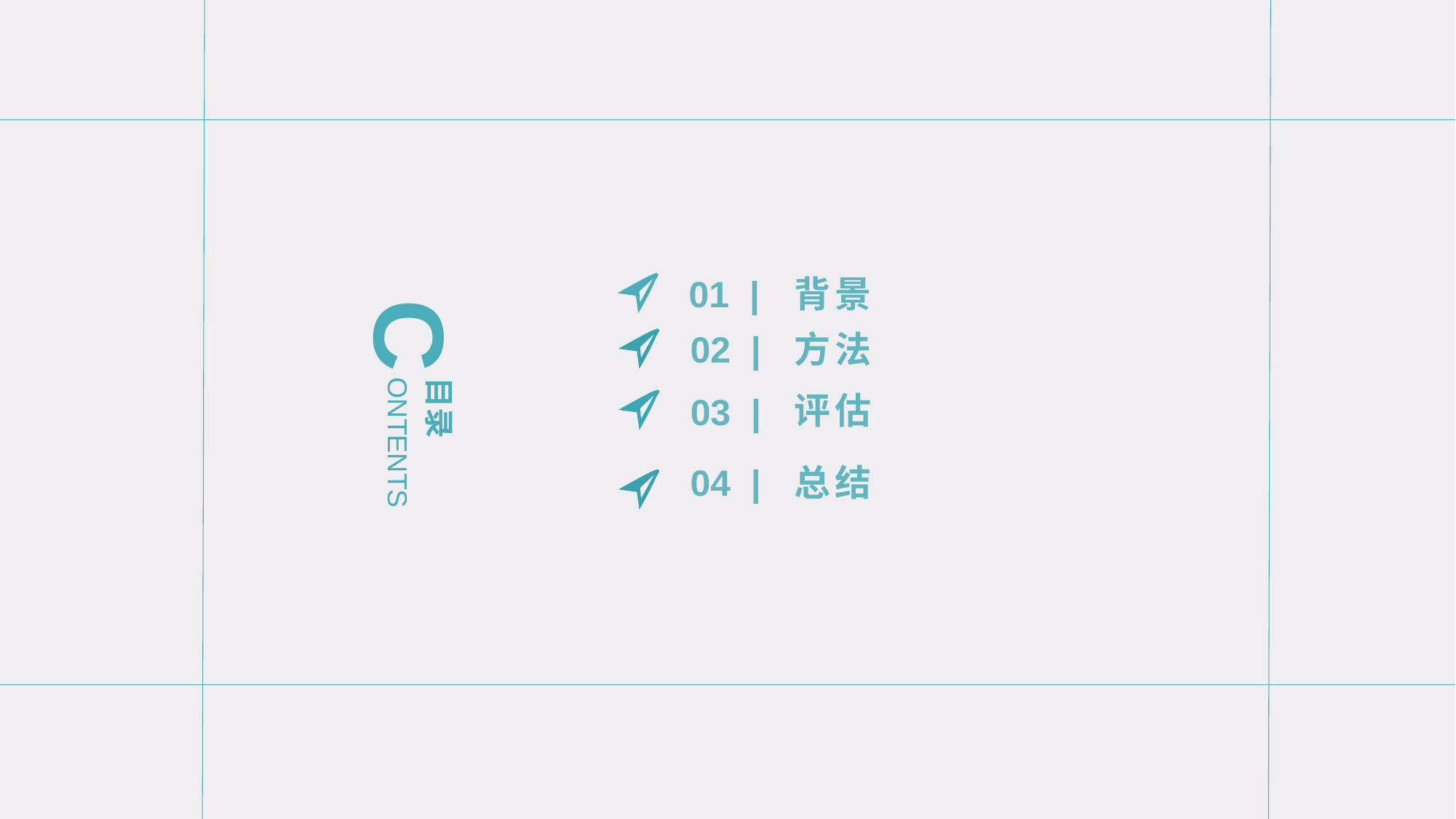

01  |
背景

02  |
方法

评估
03  |

总结
04  |

C
ONTENTS
目录